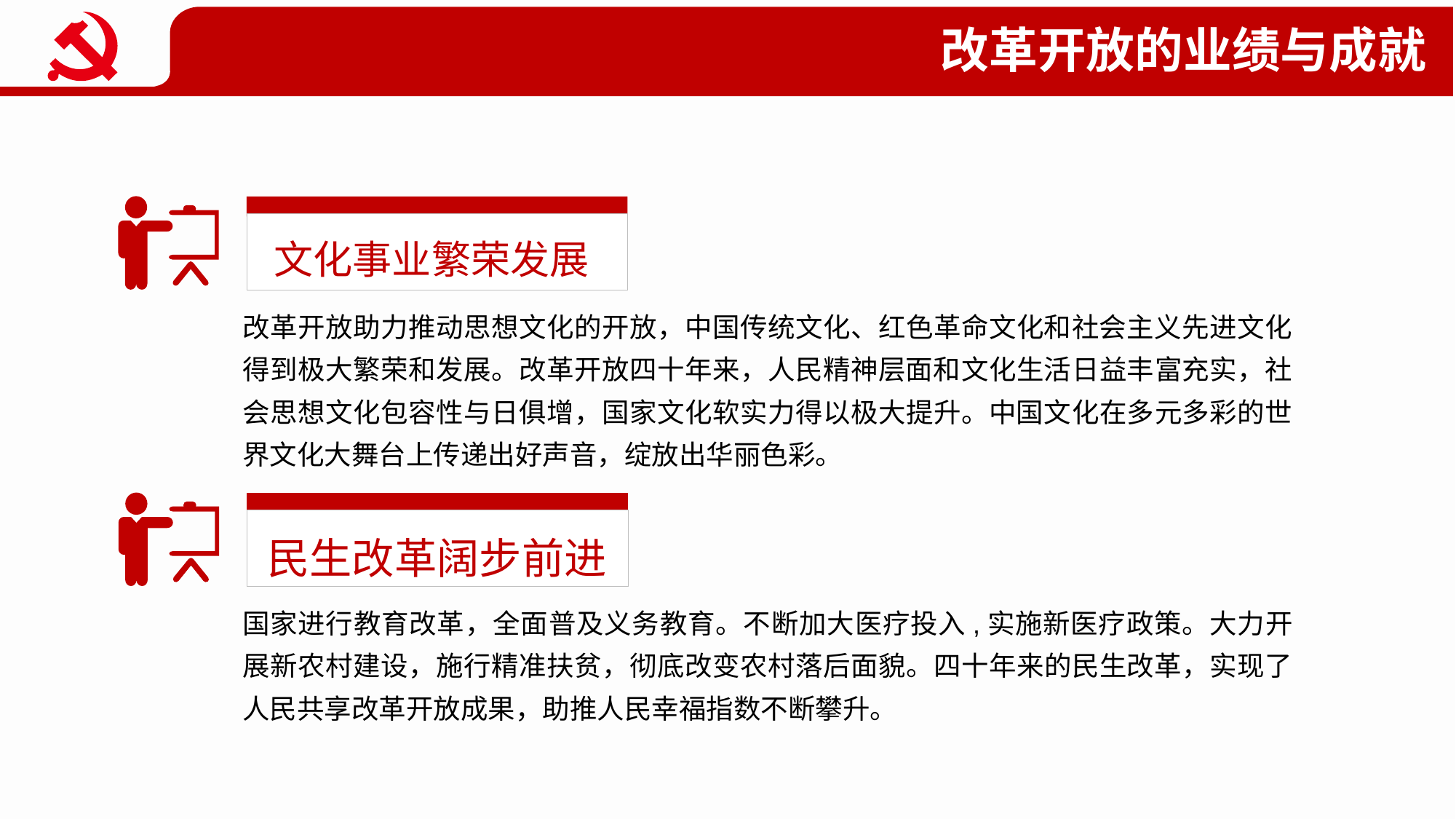

文化事业繁荣发展

改革开放助力推动思想文化的开放，中国传统文化、红色革命文化和社会主义先进文化得到极大繁荣和发展。改革开放四十年来，人民精神层面和文化生活日益丰富充实，社会思想文化包容性与日俱增，国家文化软实力得以极大提升。中国文化在多元多彩的世界文化大舞台上传递出好声音，绽放出华丽色彩。

民生改革阔步前进

国家进行教育改革，全面普及义务教育。不断加大医疗投入,实施新医疗政策。大力开展新农村建设，施行精准扶贫，彻底改变农村落后面貌。四十年来的民生改革，实现了人民共享改革开放成果，助推人民幸福指数不断攀升。